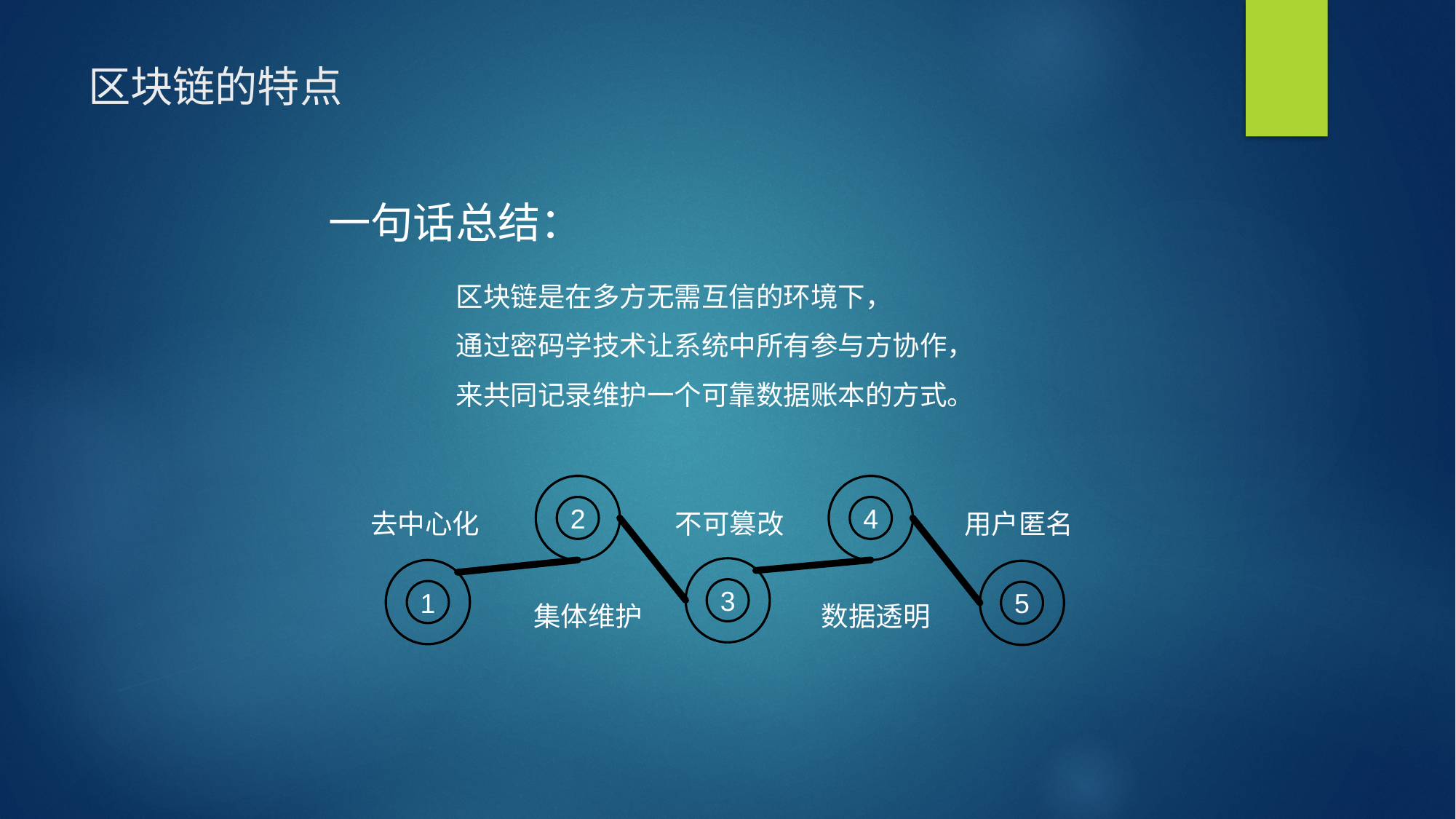

# 区块链的特点
一句话总结：
区块链是在多方无需互信的环境下，
通过密码学技术让系统中所有参与方协作，
来共同记录维护一个可靠数据账本的方式。
2
4
去中心化
不可篡改
用户匿名
3
1
5
集体维护
数据透明